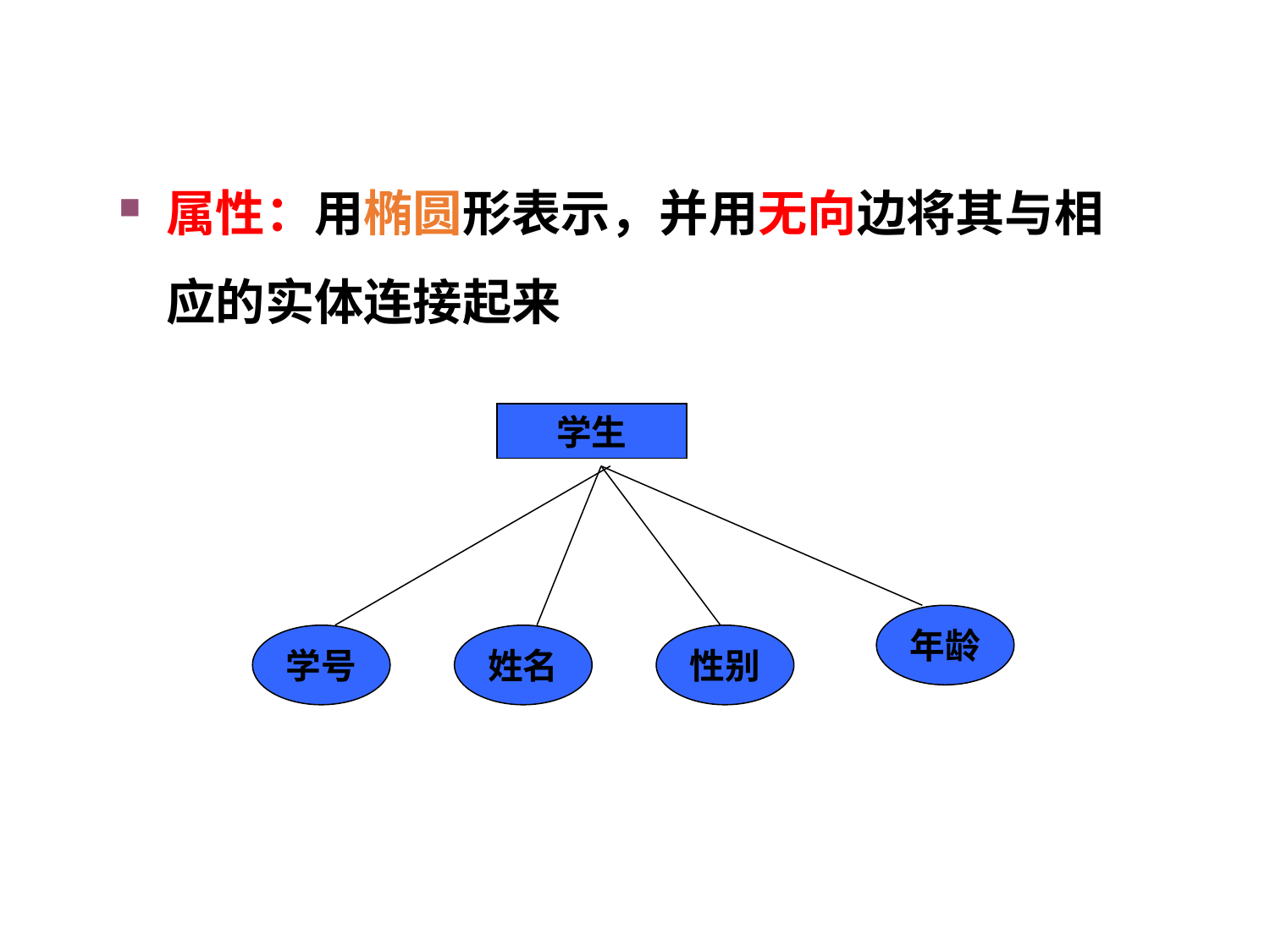

属性：用椭圆形表示，并用无向边将其与相应的实体连接起来
学生

年龄
学号
姓名
性别